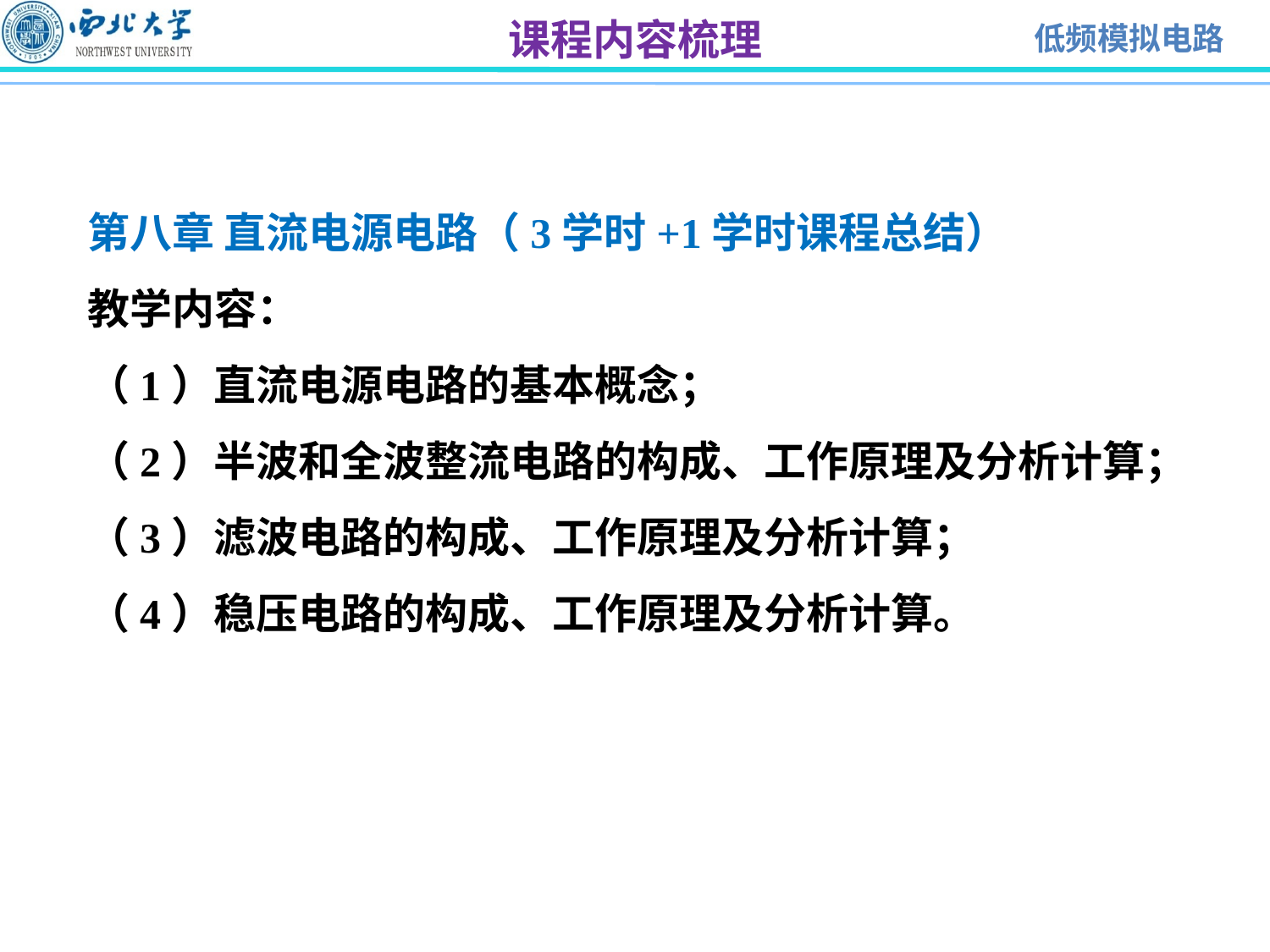

课程内容梳理
第八章 直流电源电路（3学时+1学时课程总结）
教学内容：
（1）直流电源电路的基本概念；
（2）半波和全波整流电路的构成、工作原理及分析计算；
（3）滤波电路的构成、工作原理及分析计算；
（4）稳压电路的构成、工作原理及分析计算。
30